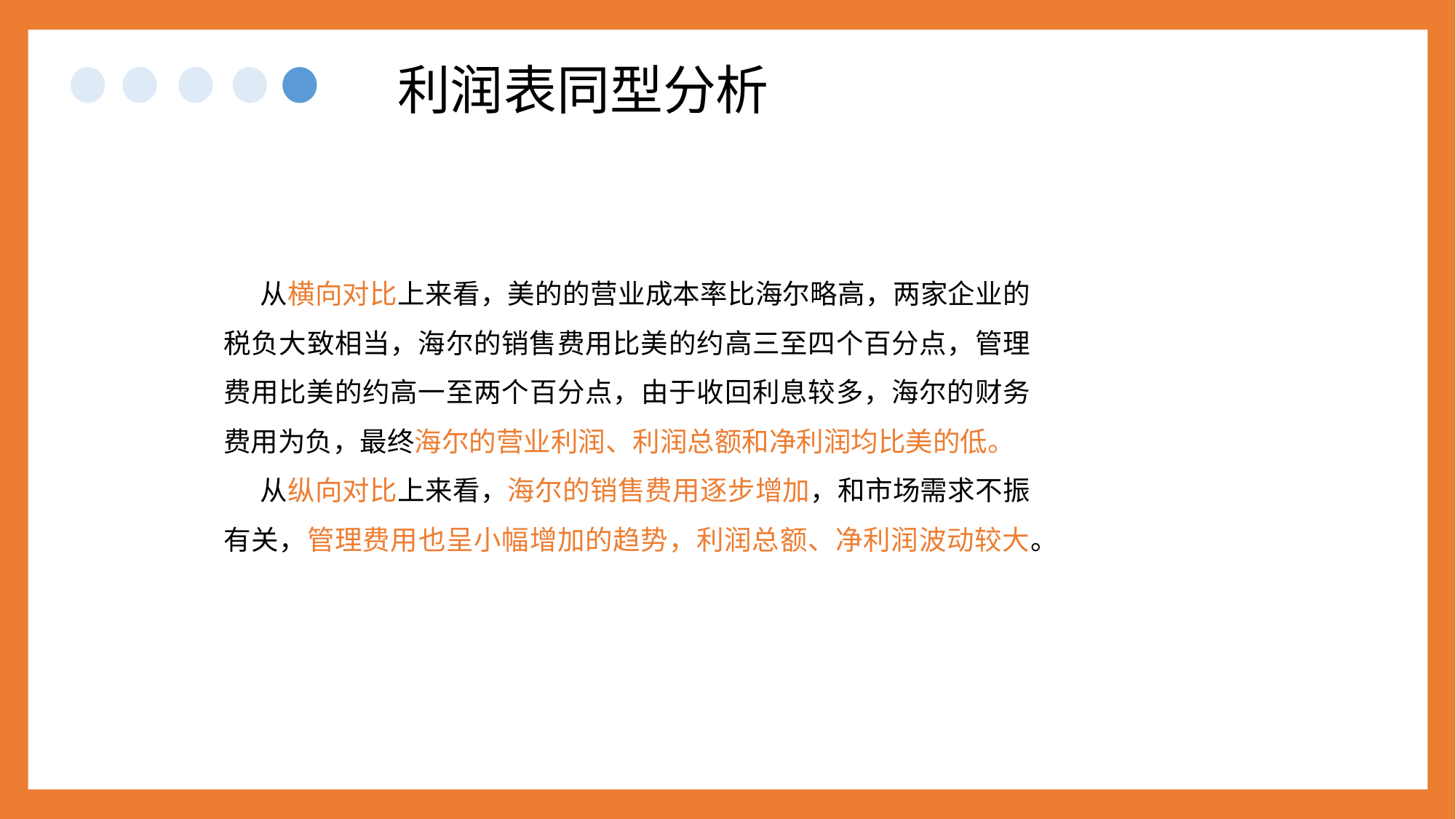

利润表同型分析

从横向对比上来看，美的的营业成本率比海尔略高，两家企业的税负大致相当，海尔的销售费用比美的约高三至四个百分点，管理费用比美的约高一至两个百分点，由于收回利息较多，海尔的财务费用为负，最终海尔的营业利润、利润总额和净利润均比美的低。
从纵向对比上来看，海尔的销售费用逐步增加，和市场需求不振有关，管理费用也呈小幅增加的趋势，利润总额、净利润波动较大。